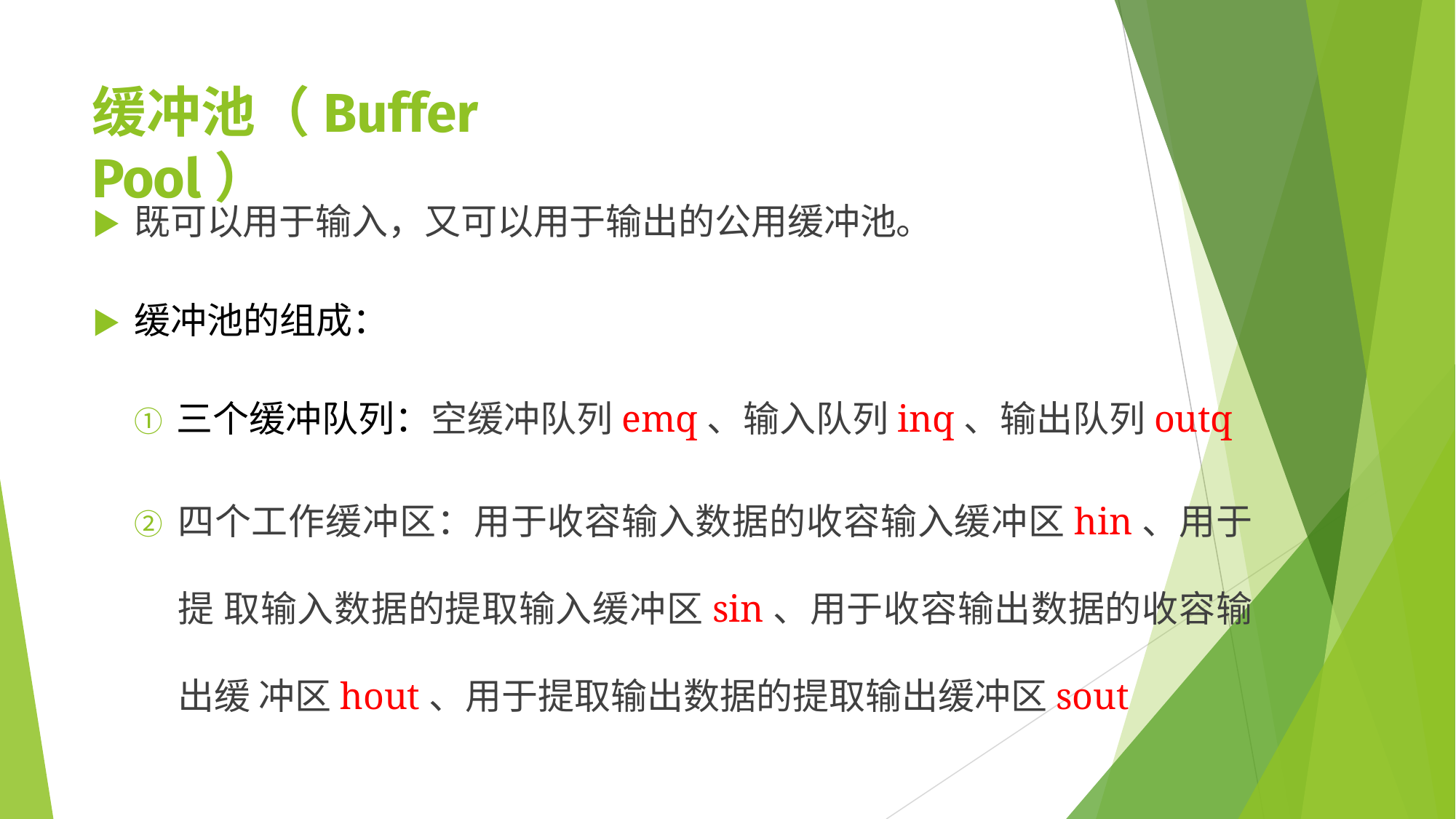

# 缓冲池（Buffer Pool）
▶	既可以用于输入，又可以用于输出的公用缓冲池。

▶	缓冲池的组成：

① 三个缓冲队列：空缓冲队列emq、输入队列inq、输出队列outq
② 四个工作缓冲区：用于收容输入数据的收容输入缓冲区hin、用于提 取输入数据的提取输入缓冲区sin、用于收容输出数据的收容输出缓 冲区hout、用于提取输出数据的提取输出缓冲区sout